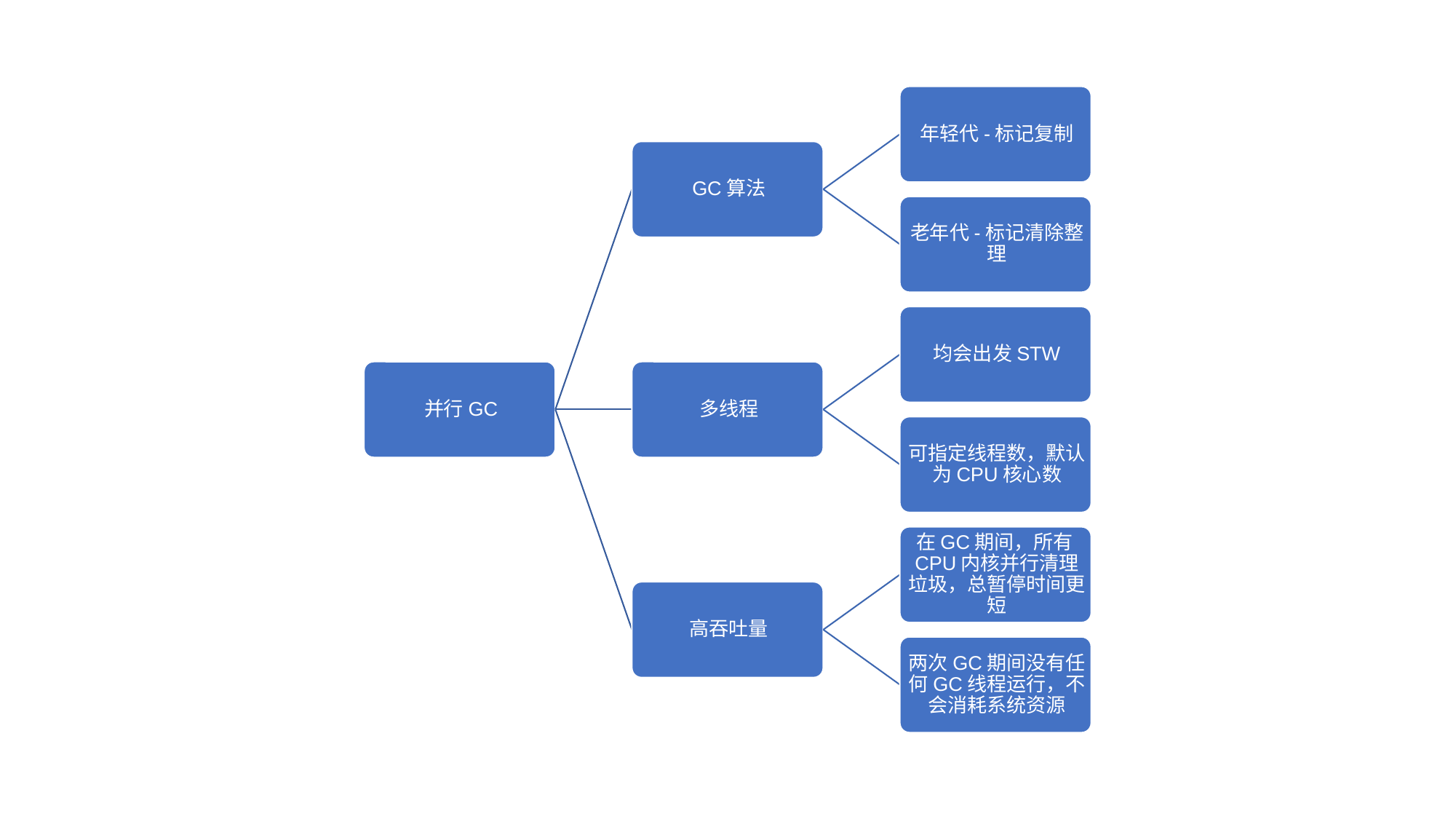

并行GC

GC算法

年轻代-标记复制

老年代-标记清除整理

多线程

均会出发STW

可指定线程数，默认为CPU核心数

高吞吐量

在GC期间，所有CPU内核并行清理垃圾，总暂停时间更短

两次GC期间没有任何GC线程运行，不会消耗系统资源